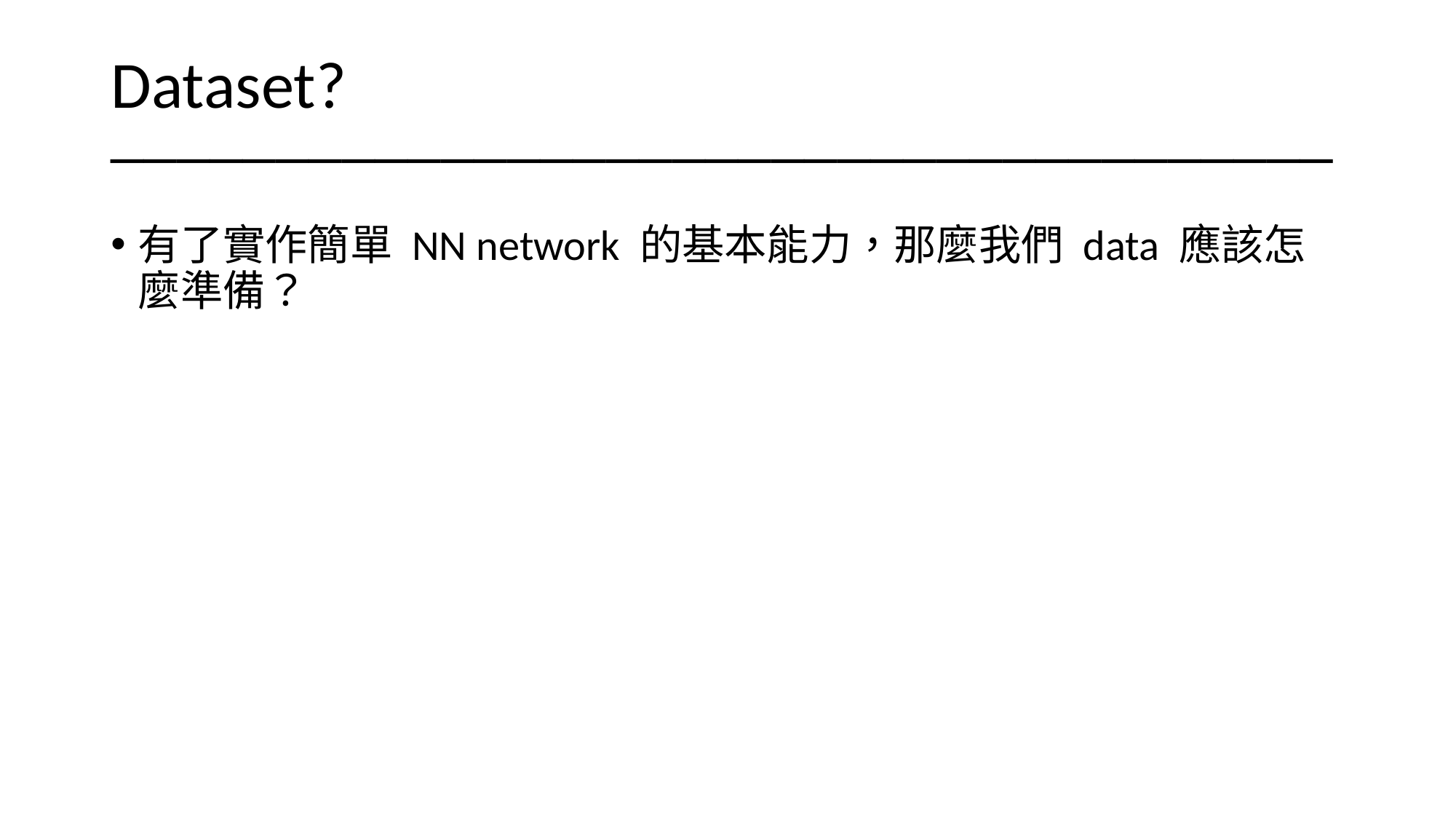

# Dataset? ─────────────────────────────────────
有了實作簡單 NN network 的基本能力，那麼我們 data 應該怎麼準備？